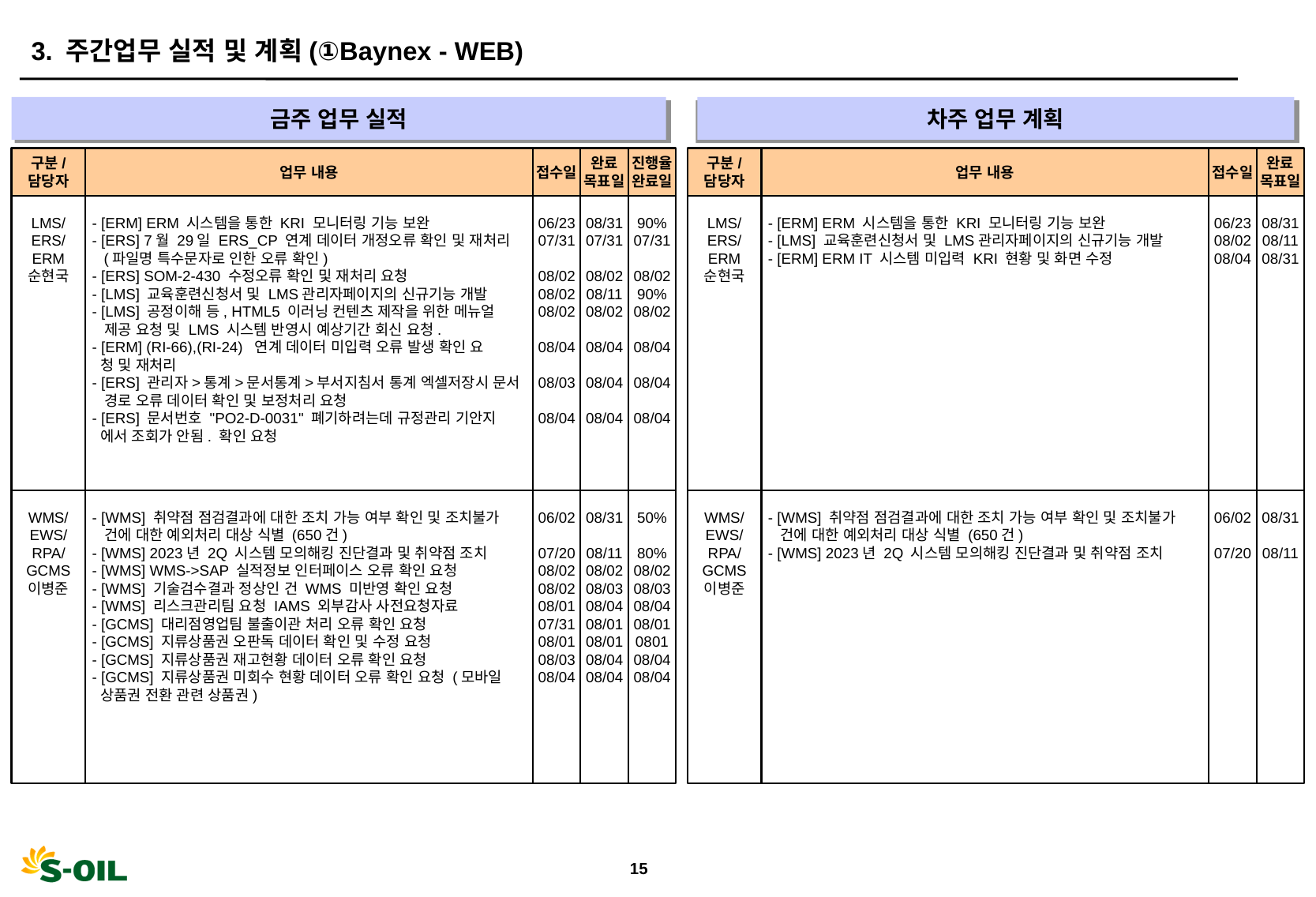

3. 주간업무 실적 및 계획(①Baynex - WEB)
금주 업무 실적
차주 업무 계획
" "
" "
구분/
담당자
업무 내용
접수일
완료
목표일
진행율
완료일
구분/
담당자
업무 내용
접수일
완료
목표일
LMS/
ERS/
ERM
순현국

- [ERM] ERM 시스템을 통한 KRI 모니터링 기능 보완
- [ERS] 7월 29일 ERS_CP 연계 데이터 개정오류 확인 및 재처리
  (파일명 특수문자로 인한 오류 확인)
- [ERS] SOM-2-430 수정오류 확인 및 재처리 요청
- [LMS] 교육훈련신청서 및 LMS관리자페이지의 신규기능 개발
- [LMS] 공정이해 등, HTML5 이러닝 컨텐츠 제작을 위한 메뉴얼
   제공 요청 및 LMS 시스템 반영시 예상기간 회신 요청.
- [ERM] (RI-66),(RI-24)  연계 데이터 미입력 오류 발생 확인 요
  청 및 재처리
- [ERS] 관리자>통계>문서통계>부서지침서 통계 엑셀저장시 문서
   경로 오류 데이터 확인 및 보정처리 요청
- [ERS] 문서번호 "PO2-D-0031" 폐기하려는데 규정관리 기안지
  에서 조회가 안됨. 확인 요청
06/23
07/31
08/02
08/02
08/02
08/04
08/03
08/04
08/31
07/31
08/02
08/11
08/02
08/04
08/04
08/04
90%
07/31
08/02
90%
08/02
08/04
08/04
08/04
LMS/
ERS/
ERM
순현국

- [ERM] ERM 시스템을 통한 KRI 모니터링 기능 보완
- [LMS] 교육훈련신청서 및 LMS관리자페이지의 신규기능 개발
- [ERM] ERM IT 시스템 미입력 KRI 현황 및 화면 수정
06/23
08/02
08/04
08/31
08/11
08/31
WMS/
EWS/
RPA/
GCMS
이병준

- [WMS] 취약점 점검결과에 대한 조치 가능 여부 확인 및 조치불가
   건에 대한 예외처리 대상 식별 (650건)
- [WMS] 2023년 2Q 시스템 모의해킹 진단결과 및 취약점 조치
- [WMS] WMS->SAP 실적정보 인터페이스 오류 확인 요청
- [WMS] 기술검수결과 정상인 건 WMS 미반영 확인 요청
- [WMS] 리스크관리팀 요청 IAMS 외부감사 사전요청자료
- [GCMS] 대리점영업팀 불출이관 처리 오류 확인 요청
- [GCMS] 지류상품권 오판독 데이터 확인 및 수정 요청
- [GCMS] 지류상품권 재고현황 데이터 오류 확인 요청
- [GCMS] 지류상품권 미회수 현황 데이터 오류 확인 요청 (모바일
  상품권 전환 관련 상품권)
06/02
07/20
08/02
08/02
08/01
07/31
08/01
08/03
08/04
08/31
08/11
08/02
08/03
08/04
08/01
08/01
08/04
08/04
50%
80%
08/02
08/03
08/04
08/01
0801
08/04
08/04
WMS/
EWS/
RPA/
GCMS
이병준

- [WMS] 취약점 점검결과에 대한 조치 가능 여부 확인 및 조치불가
   건에 대한 예외처리 대상 식별 (650건)
- [WMS] 2023년 2Q 시스템 모의해킹 진단결과 및 취약점 조치
06/02
07/20
08/31
08/11